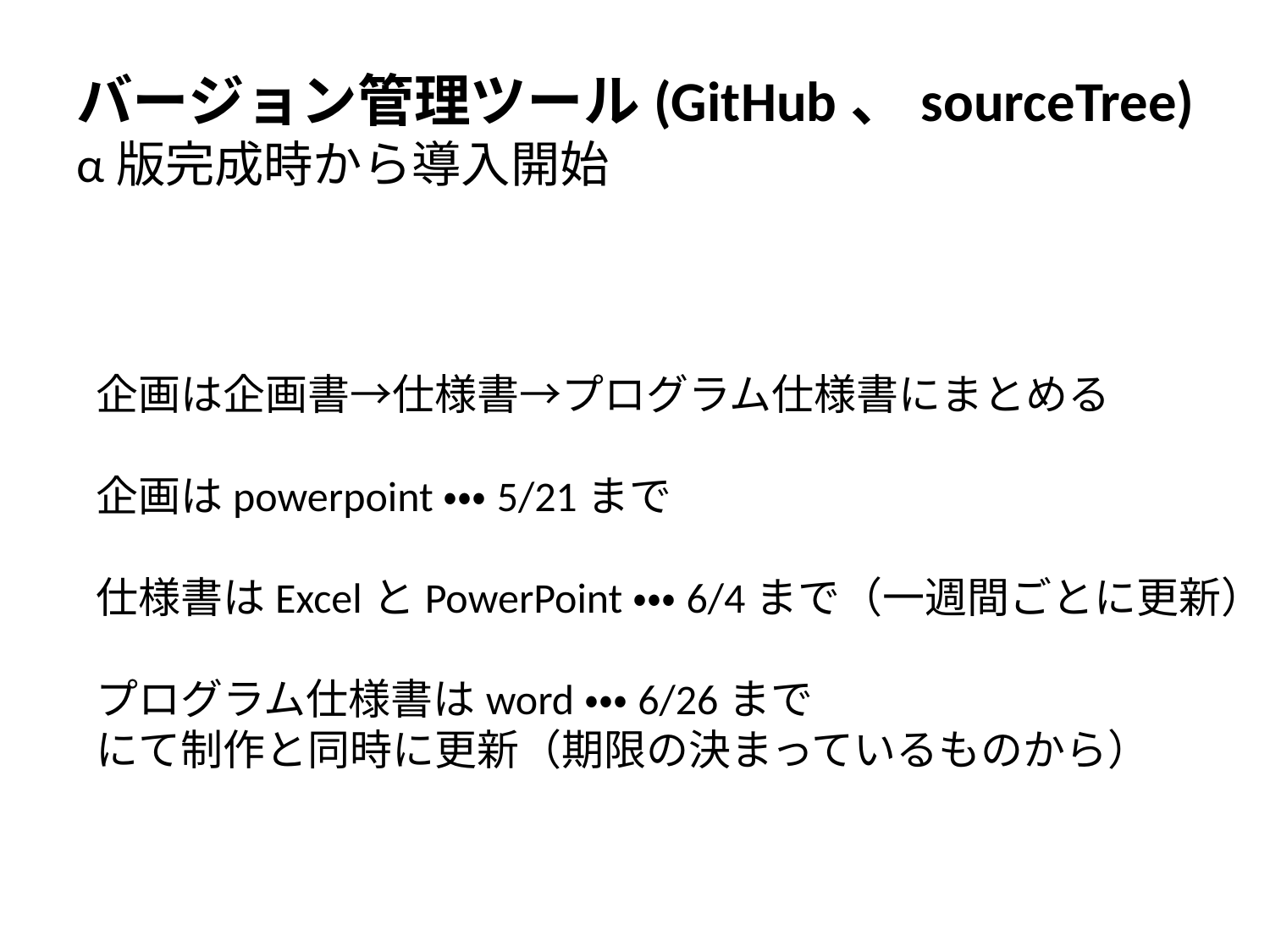

バージョン管理ツール(GitHub、sourceTree)
α版完成時から導入開始
企画は企画書→仕様書→プログラム仕様書にまとめる

企画はpowerpoint・・・5/21まで

仕様書はExcelとPowerPoint・・・6/4まで（一週間ごとに更新）

プログラム仕様書はword・・・6/26まで
にて制作と同時に更新（期限の決まっているものから）